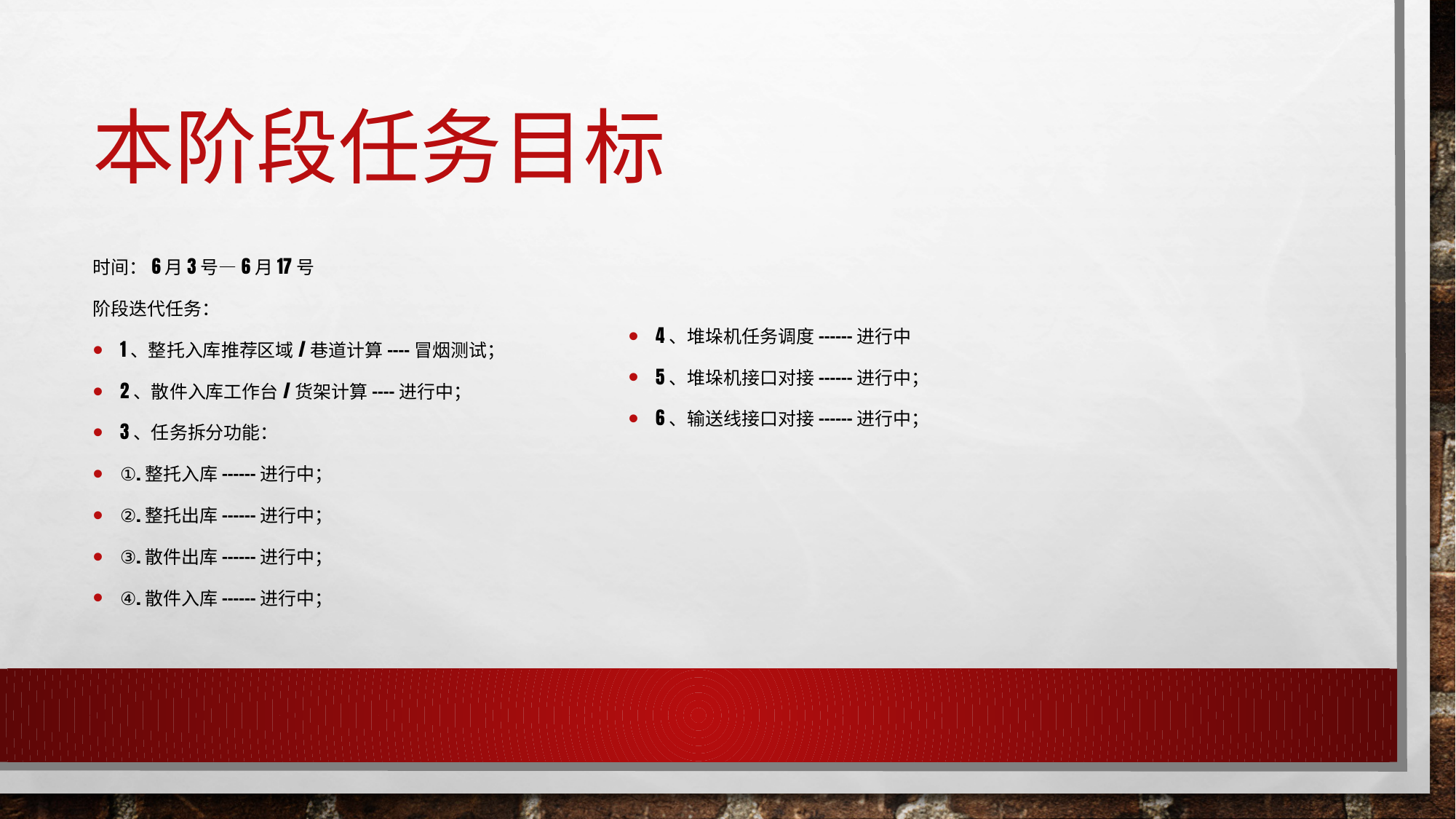

# 本阶段任务目标
4、堆垛机任务调度------进行中
5、堆垛机接口对接------进行中；
6、输送线接口对接------进行中；

时间：6月3号—6月17号
阶段迭代任务：
1、整托入库推荐区域/巷道计算----冒烟测试；
2、散件入库工作台/货架计算----进行中；
3、任务拆分功能：
①.整托入库------进行中；
②.整托出库------进行中；
③.散件出库------进行中；
④.散件入库------进行中；